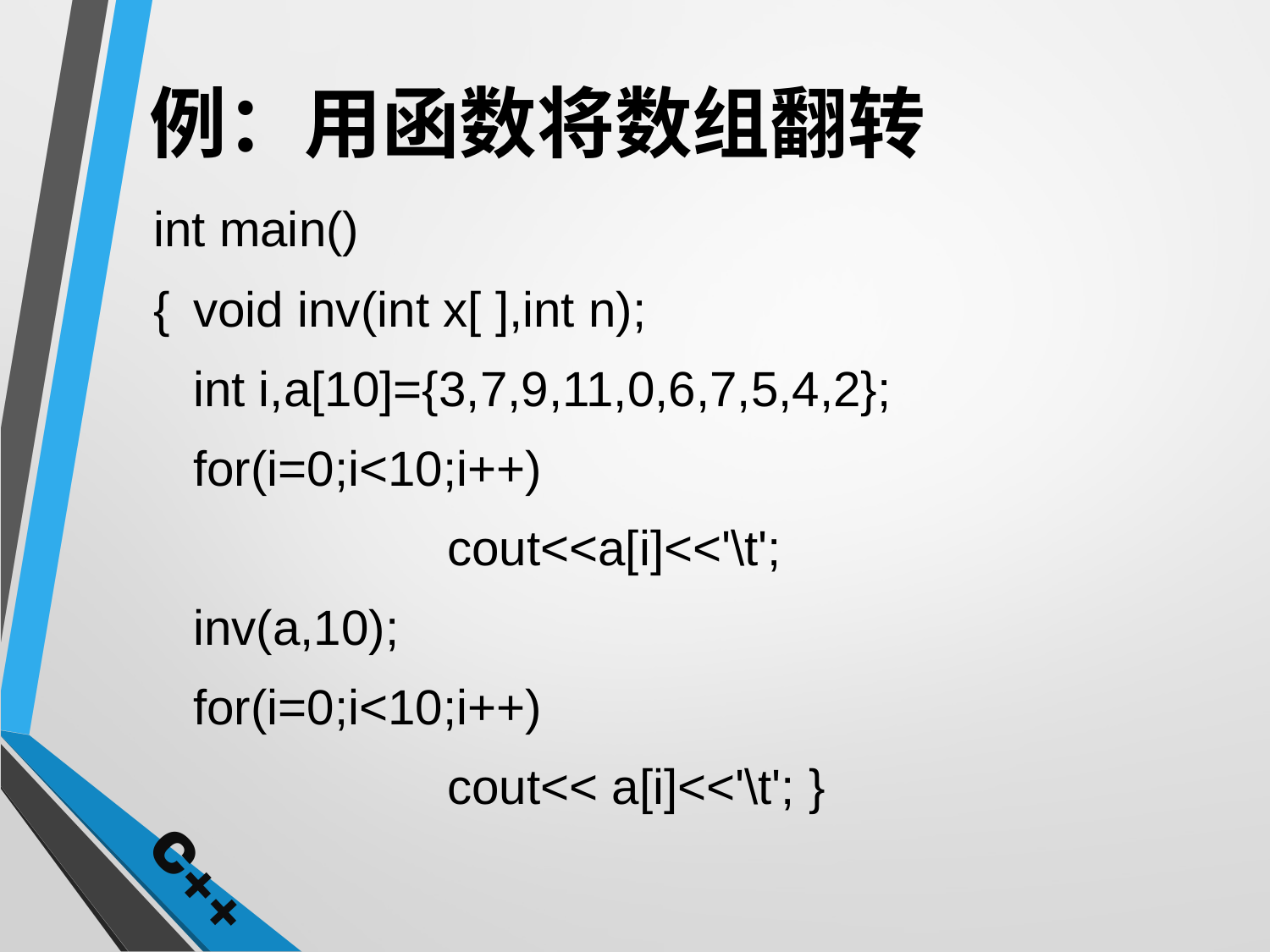

# 例：用函数将数组翻转
int main()
{	void inv(int x[ ],int n);
	int i,a[10]={3,7,9,11,0,6,7,5,4,2};
	for(i=0;i<10;i++)
			cout<<a[i]<<'\t';
	inv(a,10);
	for(i=0;i<10;i++)
			cout<< a[i]<<'\t'; }